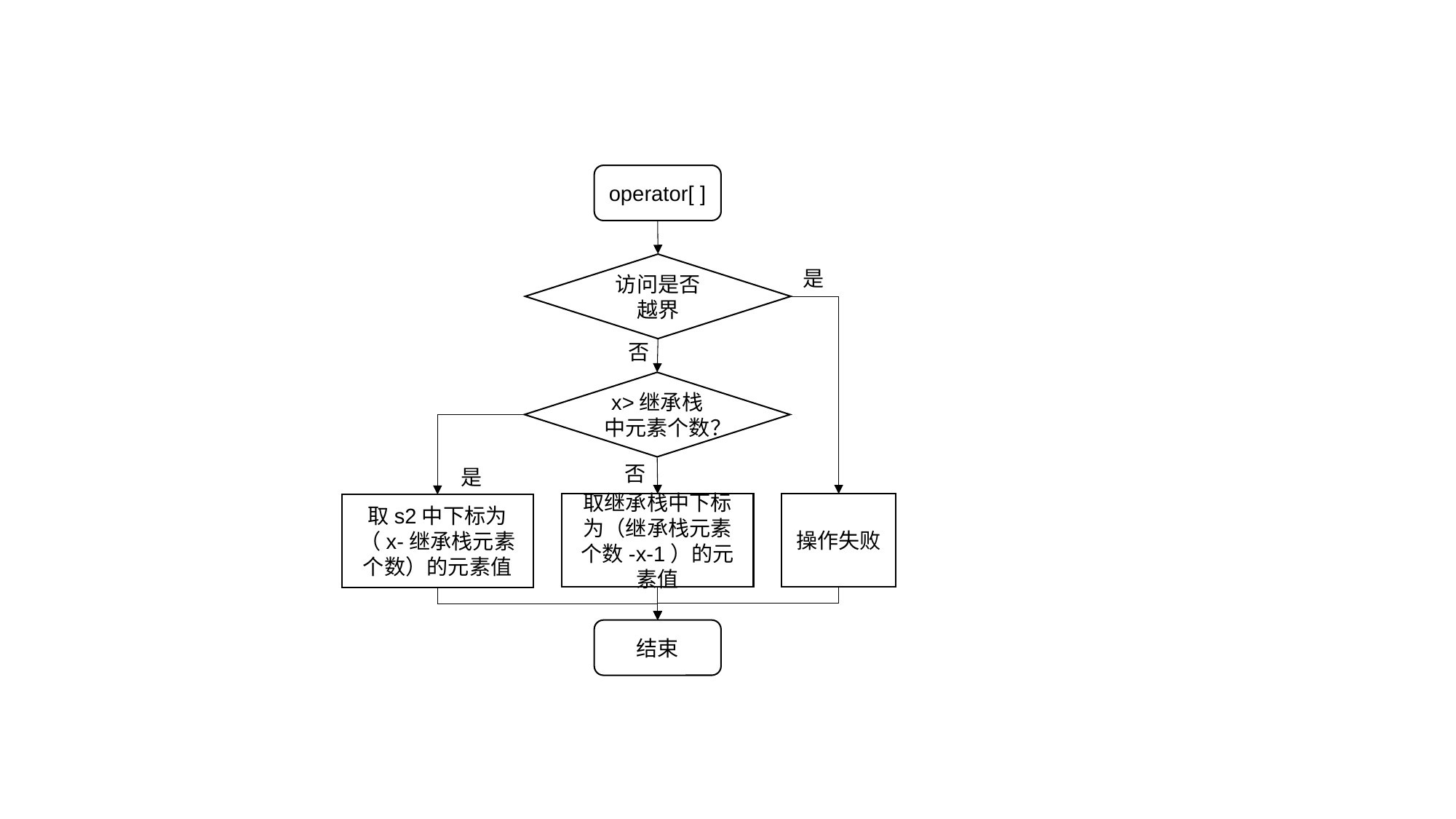

operator[ ]
访问是否
越界
是
否
x>继承栈中元素个数？
否
是
取继承栈中下标为（继承栈元素个数-x-1）的元素值
操作失败
取s2中下标为
（x-继承栈元素个数）的元素值
结束